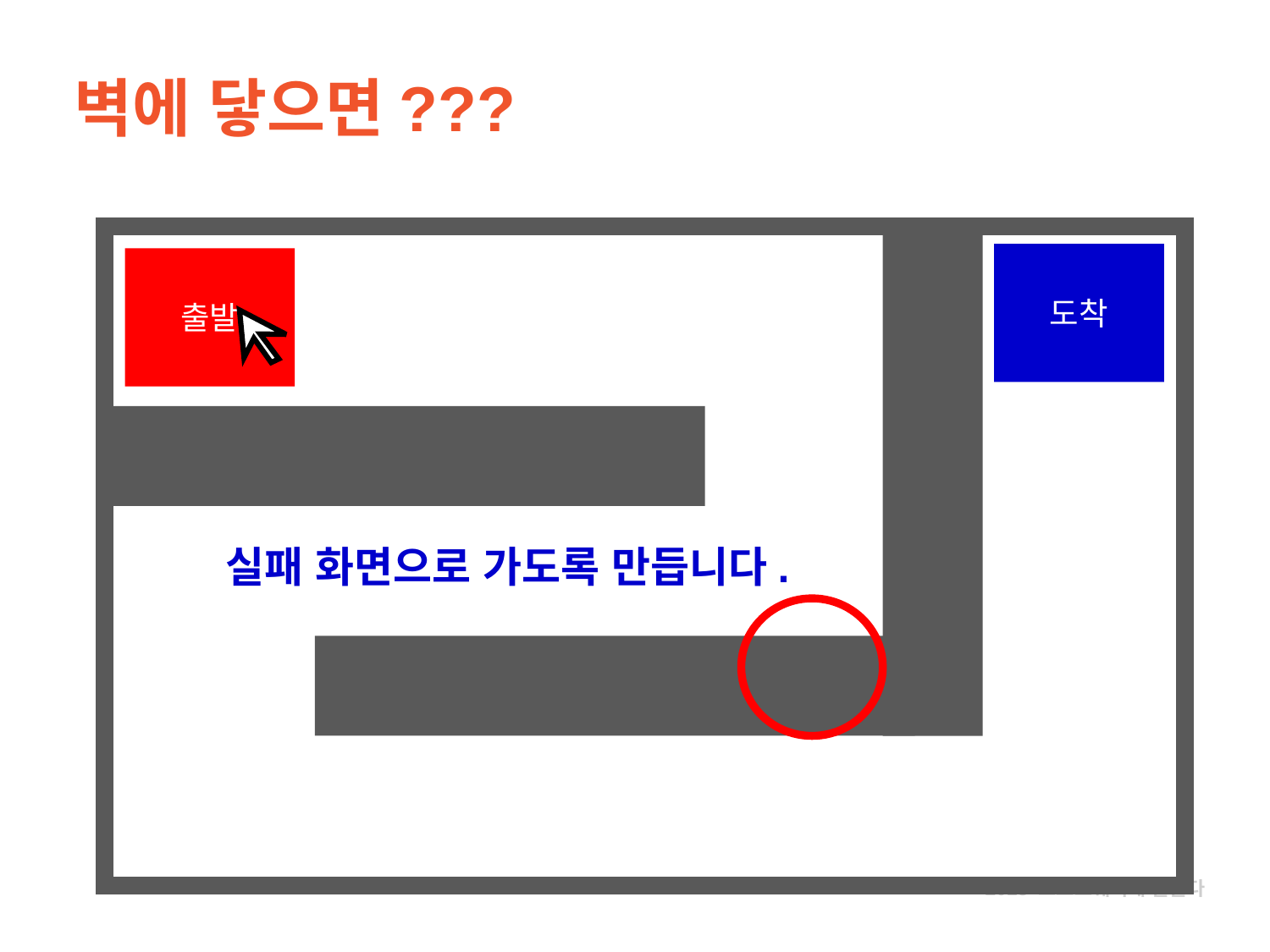

# 벽에 닿으면???

도착
출발

실패 화면으로 가도록 만듭니다.